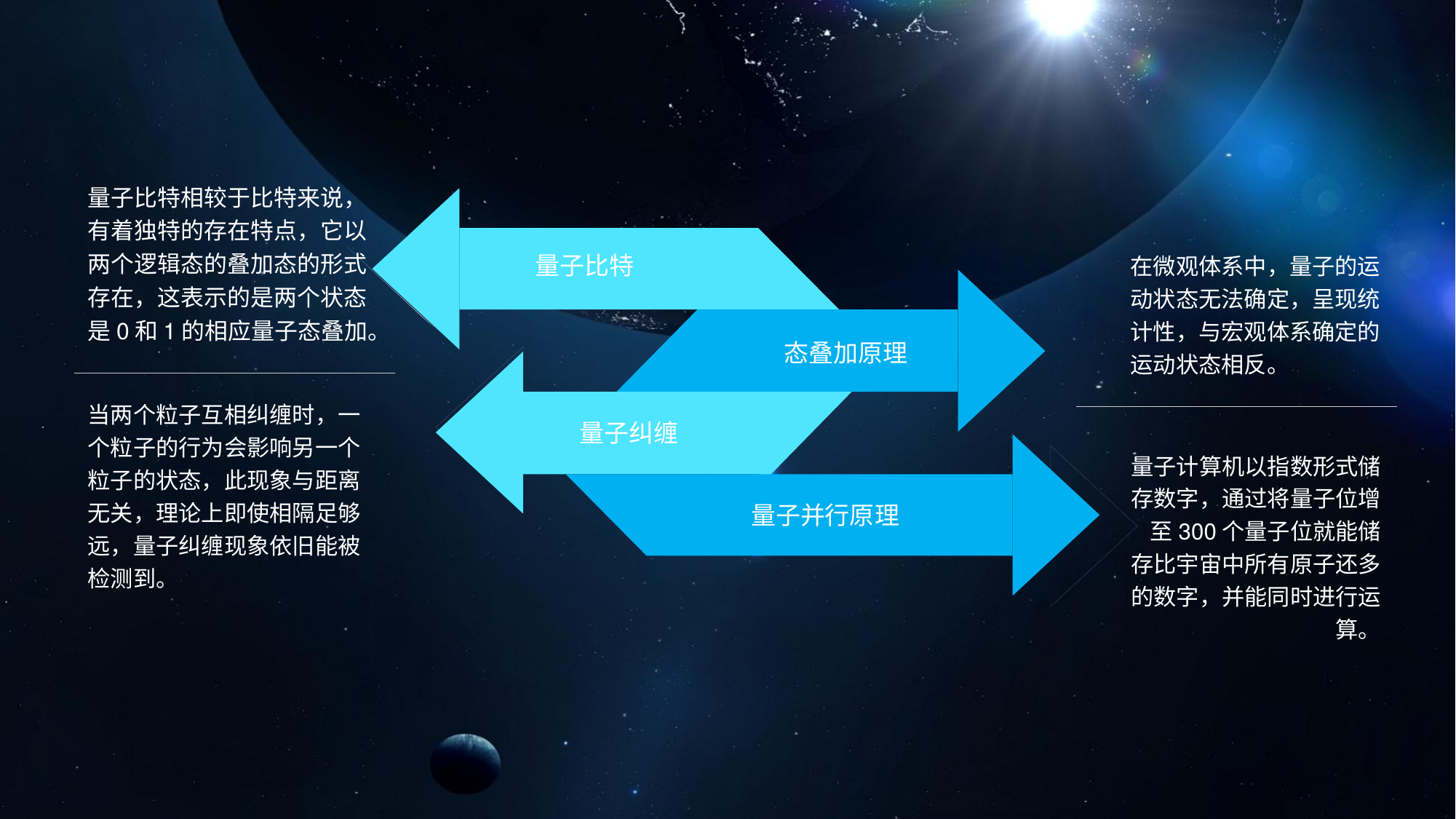

量子比特相较于比特来说，有着独特的存在特点，它以两个逻辑态的叠加态的形式存在，这表示的是两个状态是0和1的相应量子态叠加。
在微观体系中，量子的运动状态无法确定，呈现统计性，与宏观体系确定的运动状态相反。

量子比特

态叠加原理

量子纠缠

当两个粒子互相纠缠时，一个粒子的行为会影响另一个粒子的状态，此现象与距离无关，理论上即使相隔足够远，量子纠缠现象依旧能被检测到。
量子计算机以指数形式储存数字，通过将量子位增至300个量子位就能储存比宇宙中所有原子还多的数字，并能同时进行运算。

量子并行原理